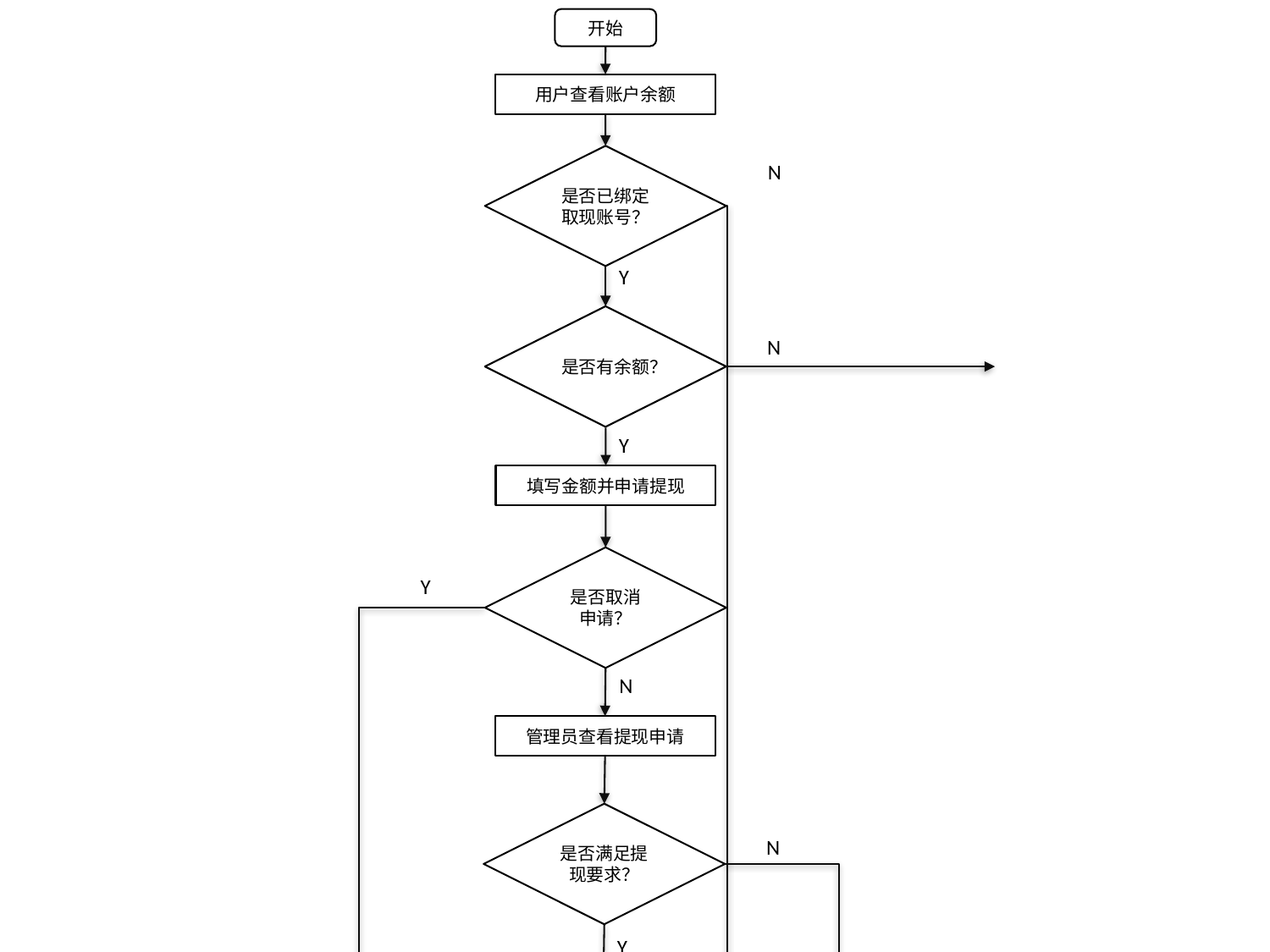

开始
用户查看账户余额
是否已绑定取现账号？
N
Y
是否有余额？
N
Y
填写金额并申请提现
是否取消
申请？
Y
N
管理员查看提现申请
是否满足提现要求？
N
Y
取消提现申请
通过提现申请
拒绝提现申请
结束